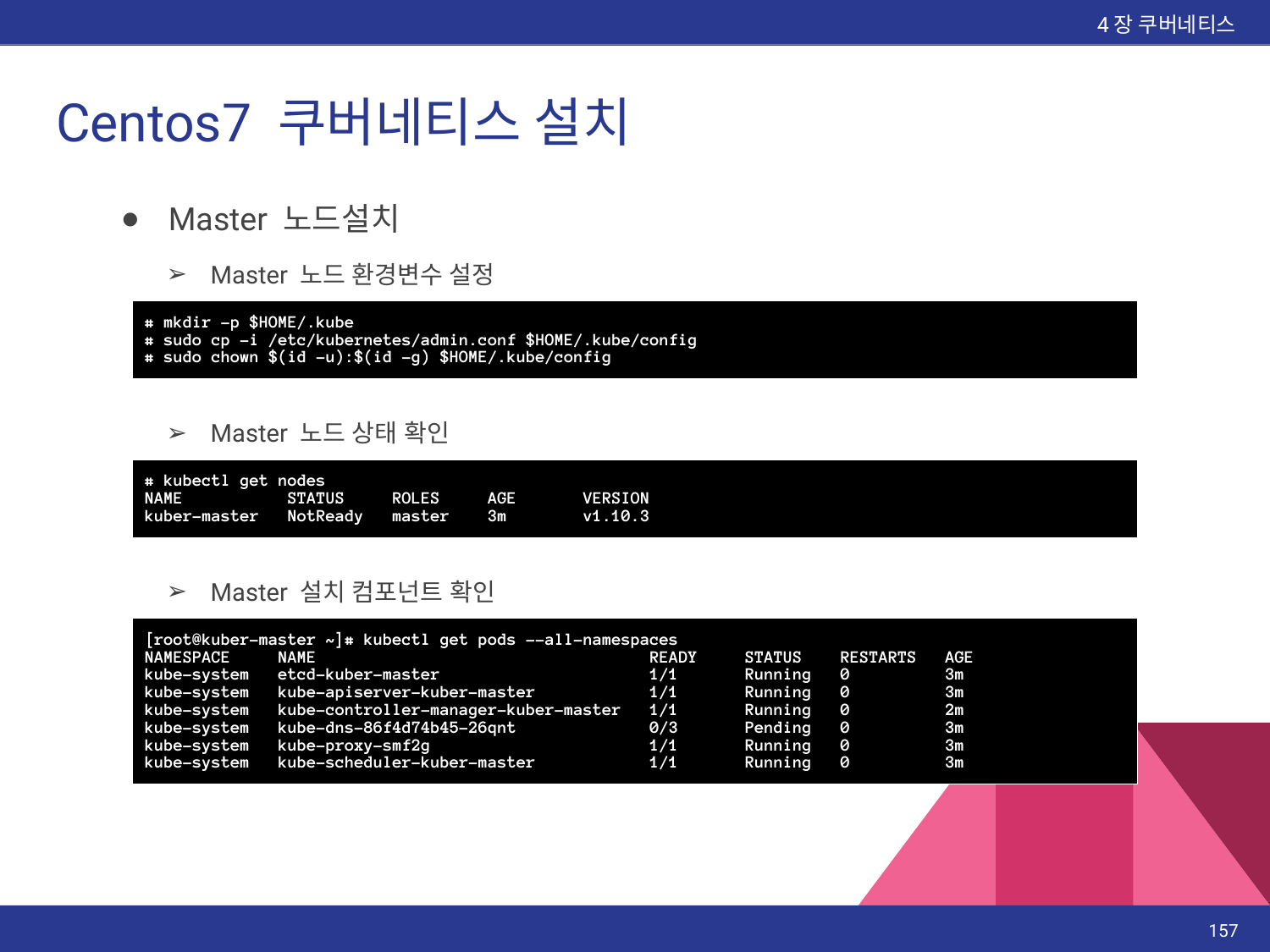

4장 쿠버네티스

# Centos7 쿠버네티스 설치
Master 노드설치

Master 노드 환경변수 설정
| # mkdir -p $HOME/.kube # sudo cp -i /etc/kubernetes/admin.conf $HOME/.kube/config # sudo chown $(id -u):$(id -g) $HOME/.kube/config |
| --- |
Master 노드 상태 확인
| # kubectl get nodes NAME STATUS ROLES AGE VERSION kuber-master NotReady master 3m v1.10.3 |
| --- |
Master 설치 컴포넌트 확인
| [root@kuber-master ~]# kubectl get pods --all-namespaces NAMESPACE NAME READY STATUS RESTARTS AGE kube-system etcd-kuber-master 1/1 Running 0 3m kube-system kube-apiserver-kuber-master 1/1 Running 0 3m kube-system kube-controller-manager-kuber-master 1/1 Running 0 2m kube-system kube-dns-86f4d74b45-26qnt 0/3 Pending 0 3m kube-system kube-proxy-smf2g 1/1 Running 0 3m kube-system kube-scheduler-kuber-master 1/1 Running 0 3m |
| --- |
157